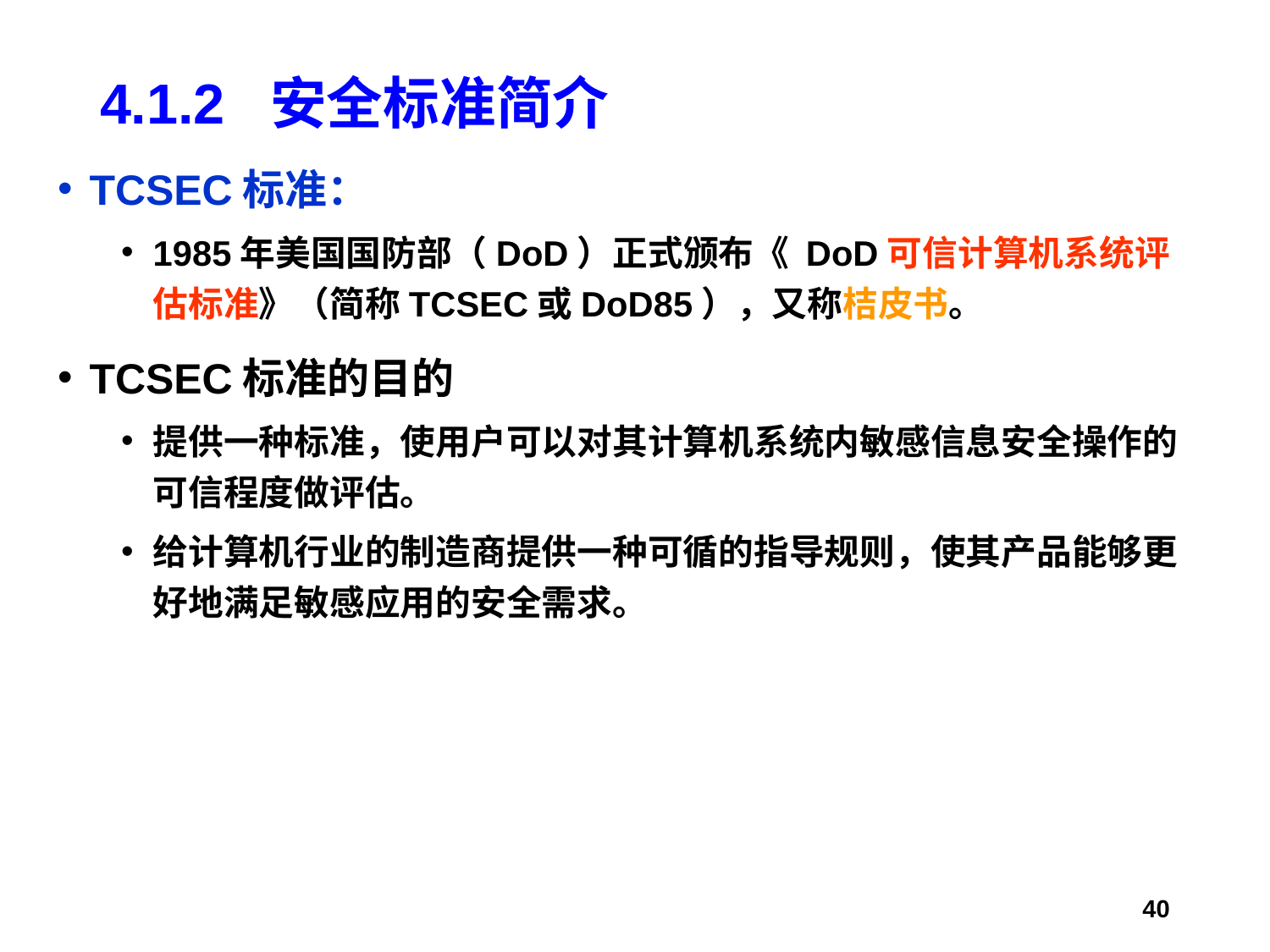

# 4.1.2  安全标准简介
TCSEC标准：
1985年美国国防部（DoD）正式颁布《 DoD可信计算机系统评估标准》（简称TCSEC或DoD85），又称桔皮书。
TCSEC标准的目的
提供一种标准，使用户可以对其计算机系统内敏感信息安全操作的可信程度做评估。
给计算机行业的制造商提供一种可循的指导规则，使其产品能够更好地满足敏感应用的安全需求。
40